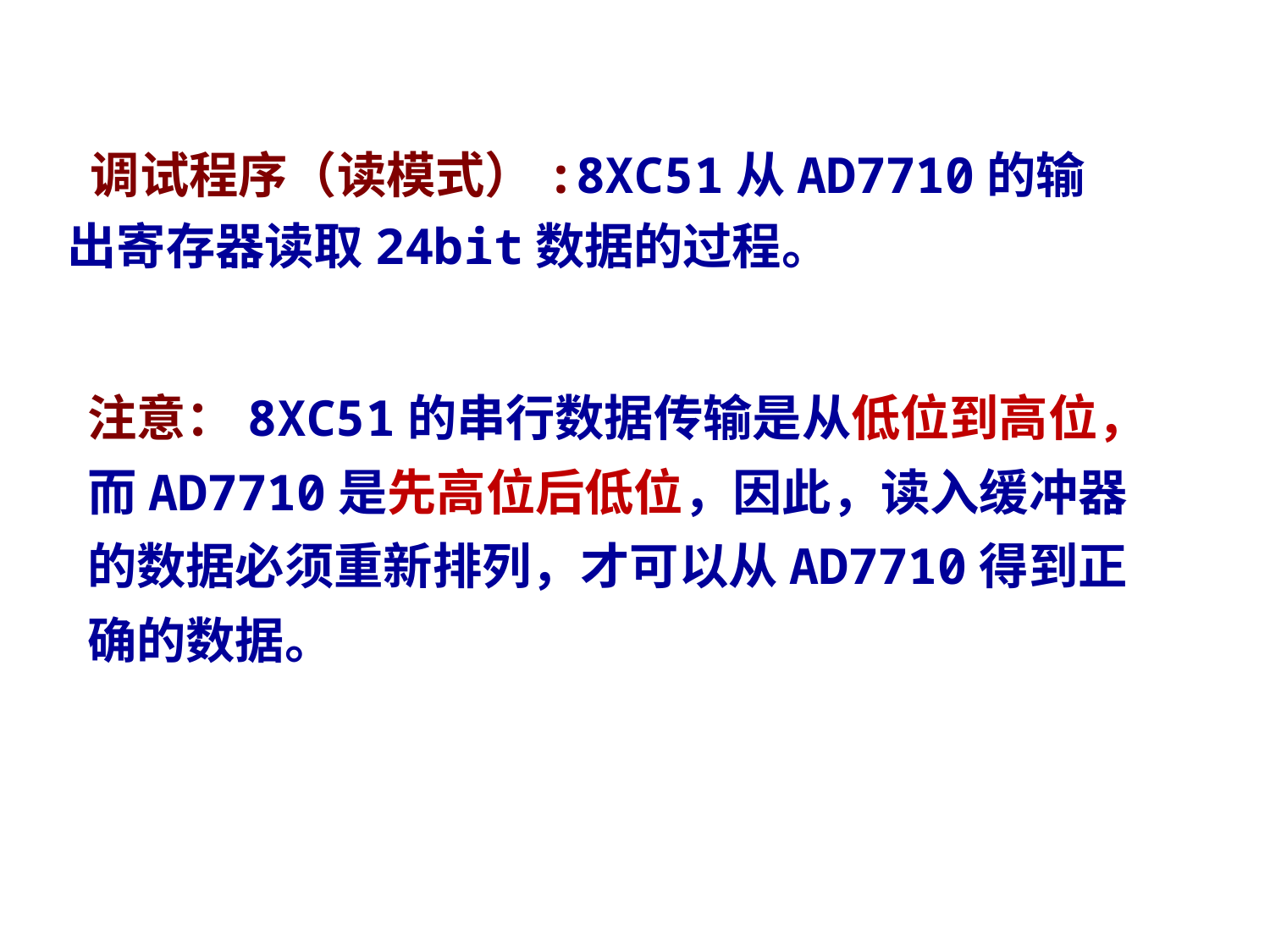

调试程序（读模式）:8XC51从AD7710的输出寄存器读取24bit数据的过程。
注意：8XC51的串行数据传输是从低位到高位，而AD7710是先高位后低位，因此，读入缓冲器的数据必须重新排列，才可以从AD7710得到正确的数据。